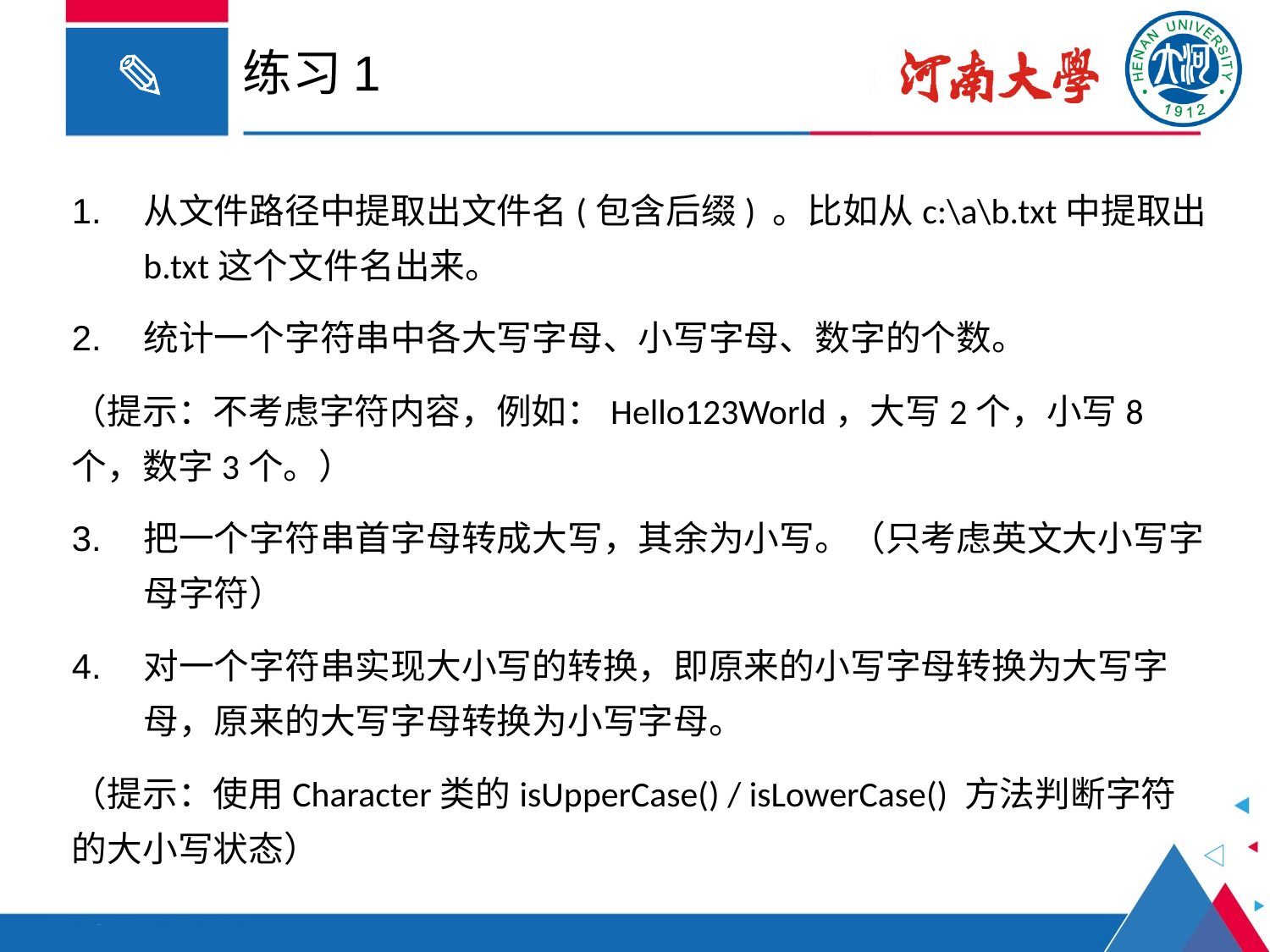

# 练习1
从文件路径中提取出文件名(包含后缀) 。比如从c:\a\b.txt中提取出b.txt这个文件名出来。
统计一个字符串中各大写字母、小写字母、数字的个数。
（提示：不考虑字符内容，例如：Hello123World，大写2个，小写8个，数字3个。）
把一个字符串首字母转成大写，其余为小写。（只考虑英文大小写字母字符）
对一个字符串实现大小写的转换，即原来的小写字母转换为大写字母，原来的大写字母转换为小写字母。
（提示：使用Character类的isUpperCase() / isLowerCase() 方法判断字符的大小写状态）